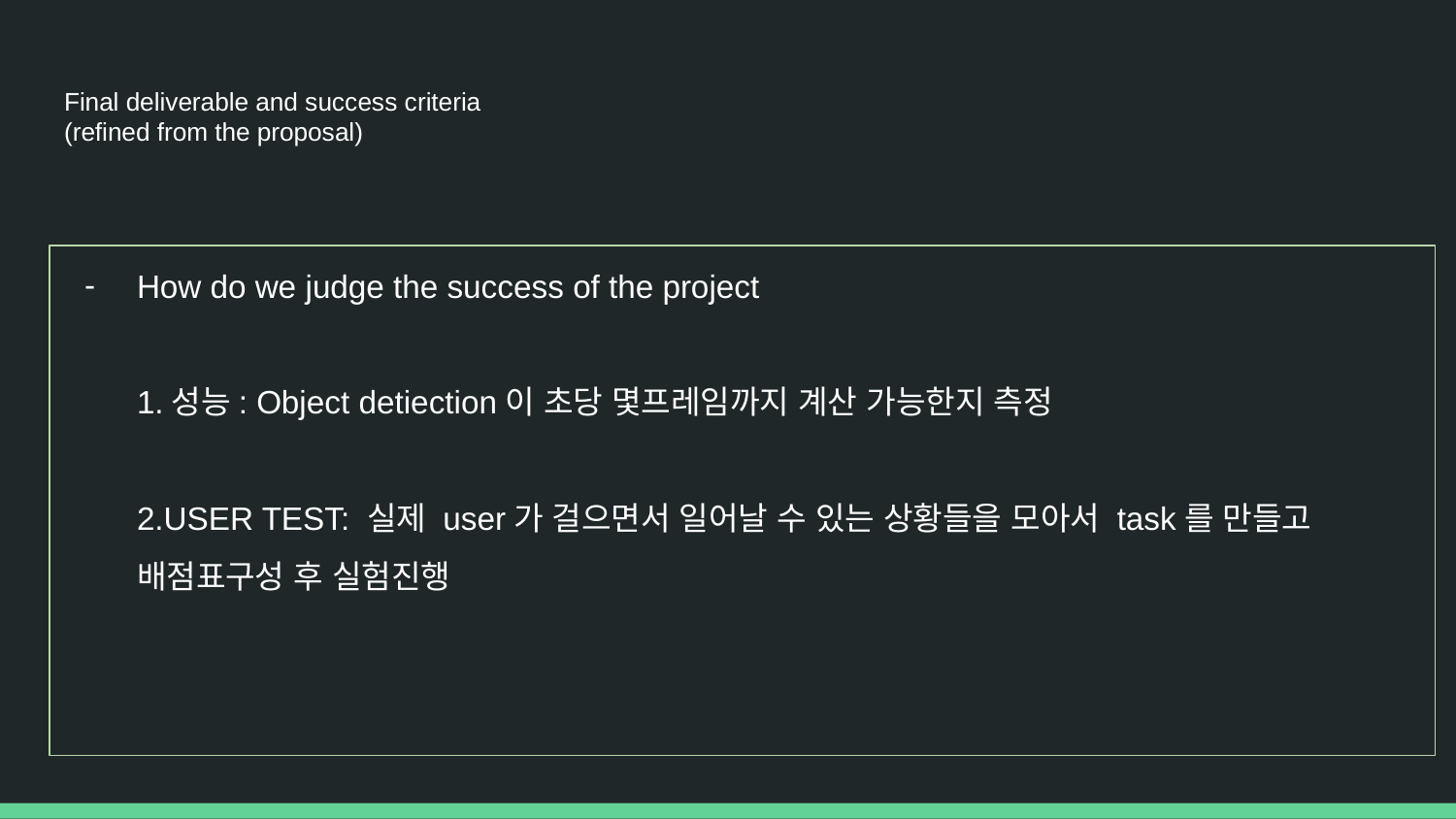

# Final deliverable and success criteria
(refined from the proposal)
How do we judge the success of the project

1.성능: Object detiection이 초당 몇프레임까지 계산 가능한지 측정

2.USER TEST: 실제 user가 걸으면서 일어날 수 있는 상황들을 모아서 task를 만들고  배점표구성 후 실험진행